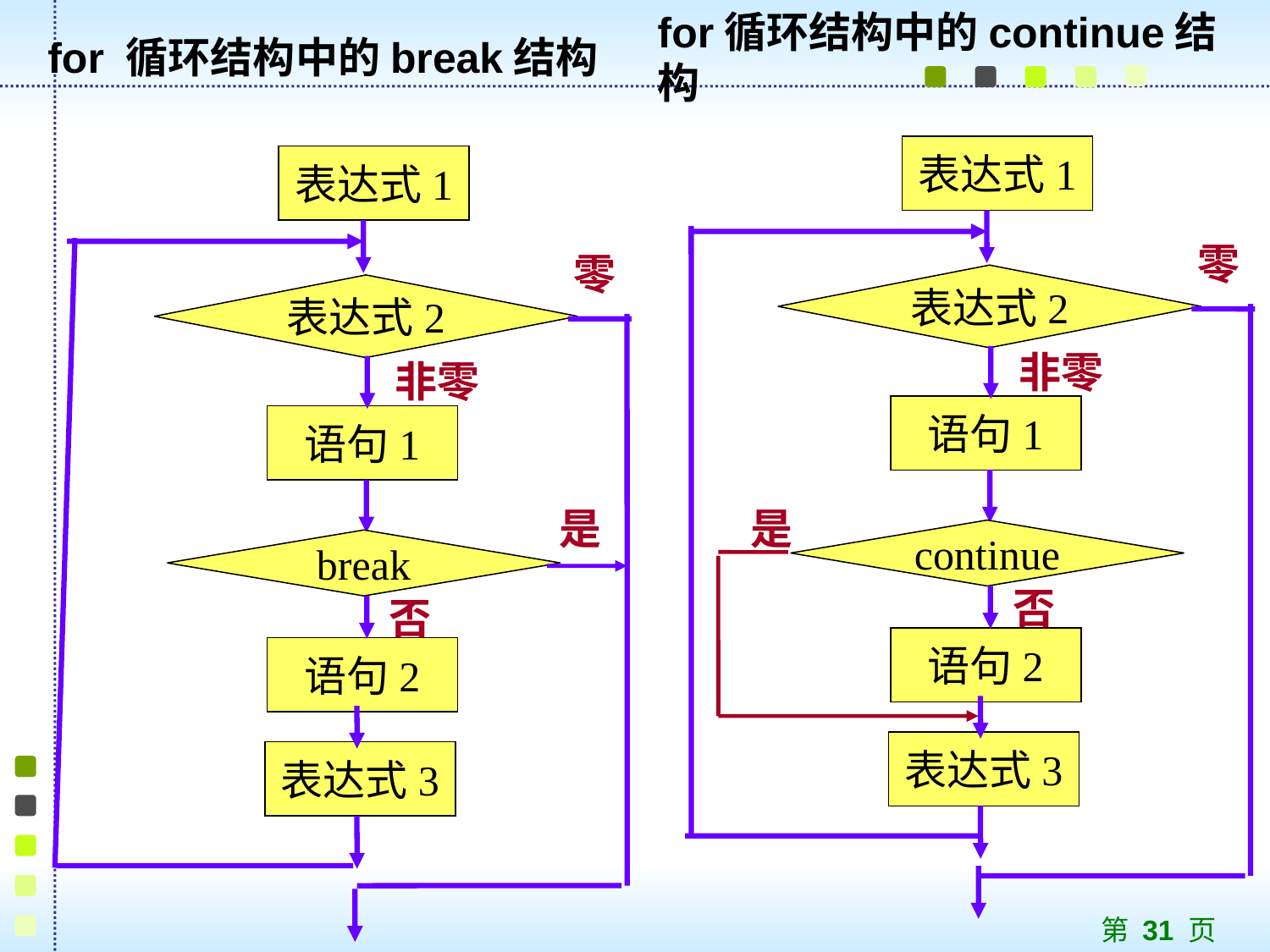

# for 循环结构中的break结构
for循环结构中的continue结构
表达式1

零
表达式2

非零

语句1

是
continue

否

语句2

表达式3

表达式1

零
表达式2

非零

语句1

是
break

否

语句2

表达式3

第 31 页